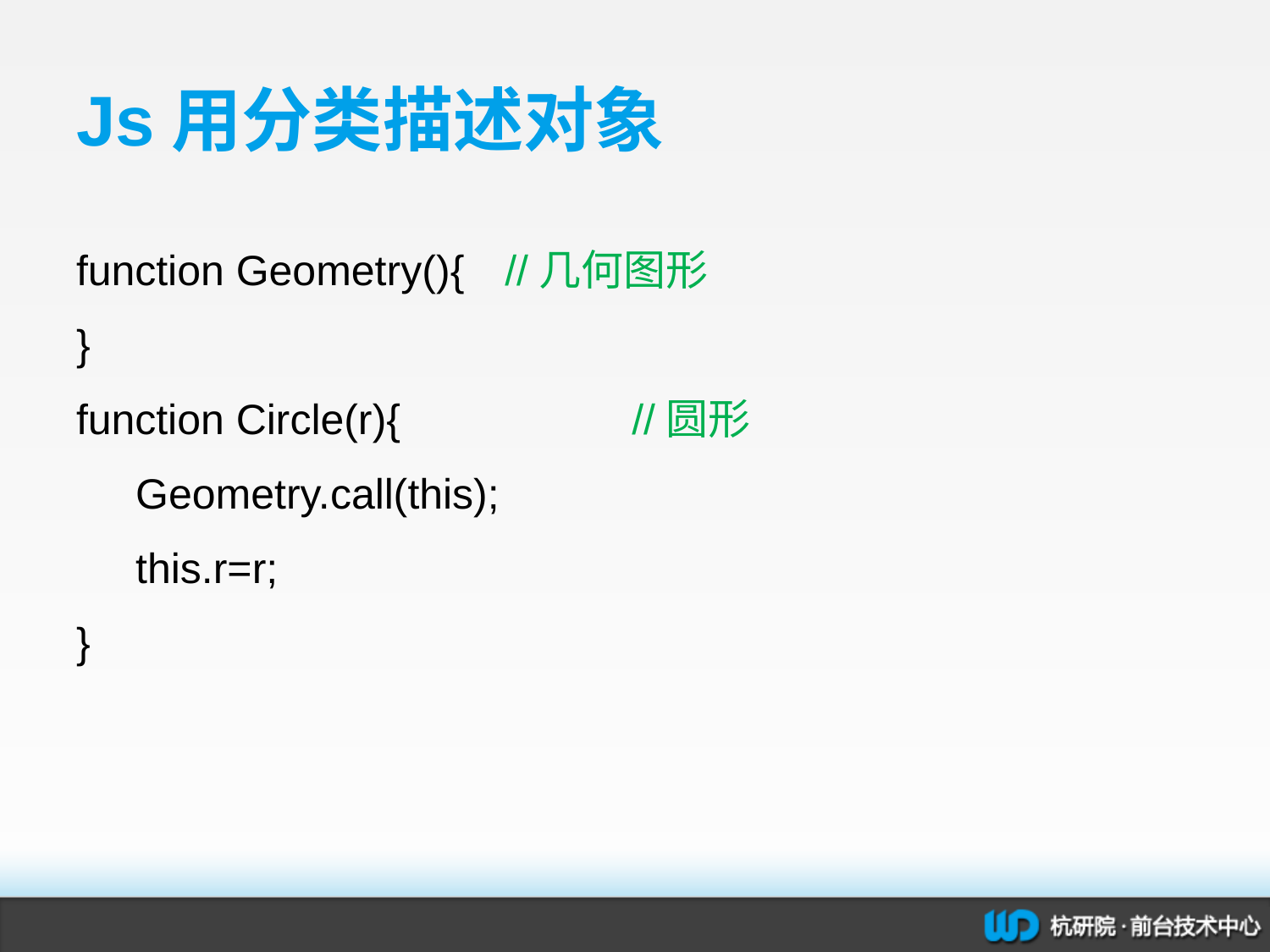

# Js用分类描述对象
function Geometry(){	//几何图形
}
function Circle(r){		//圆形
	 Geometry.call(this);
	 this.r=r;
}